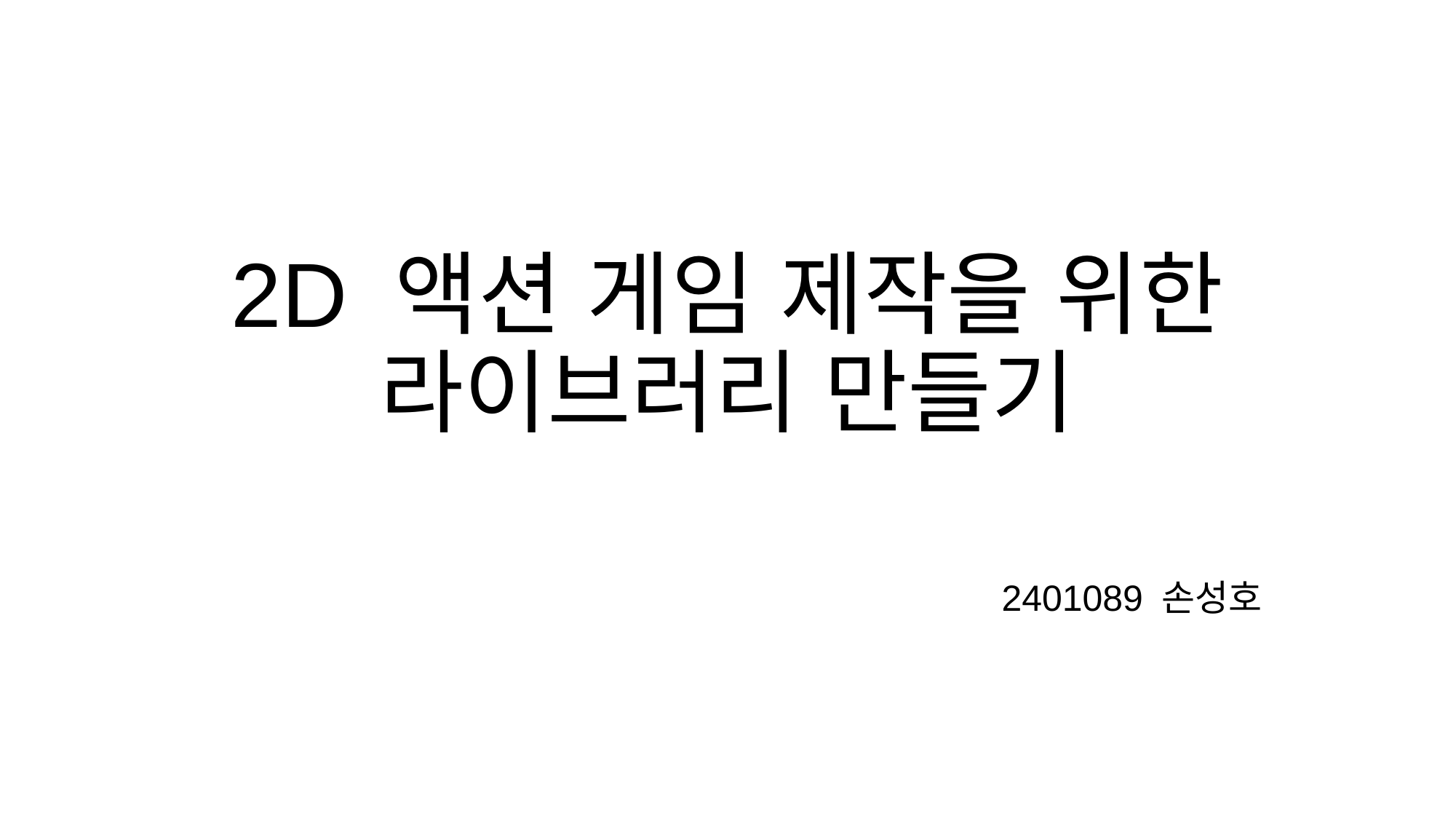

# 2D 액션 게임 제작을 위한 라이브러리 만들기
2401089 손성호